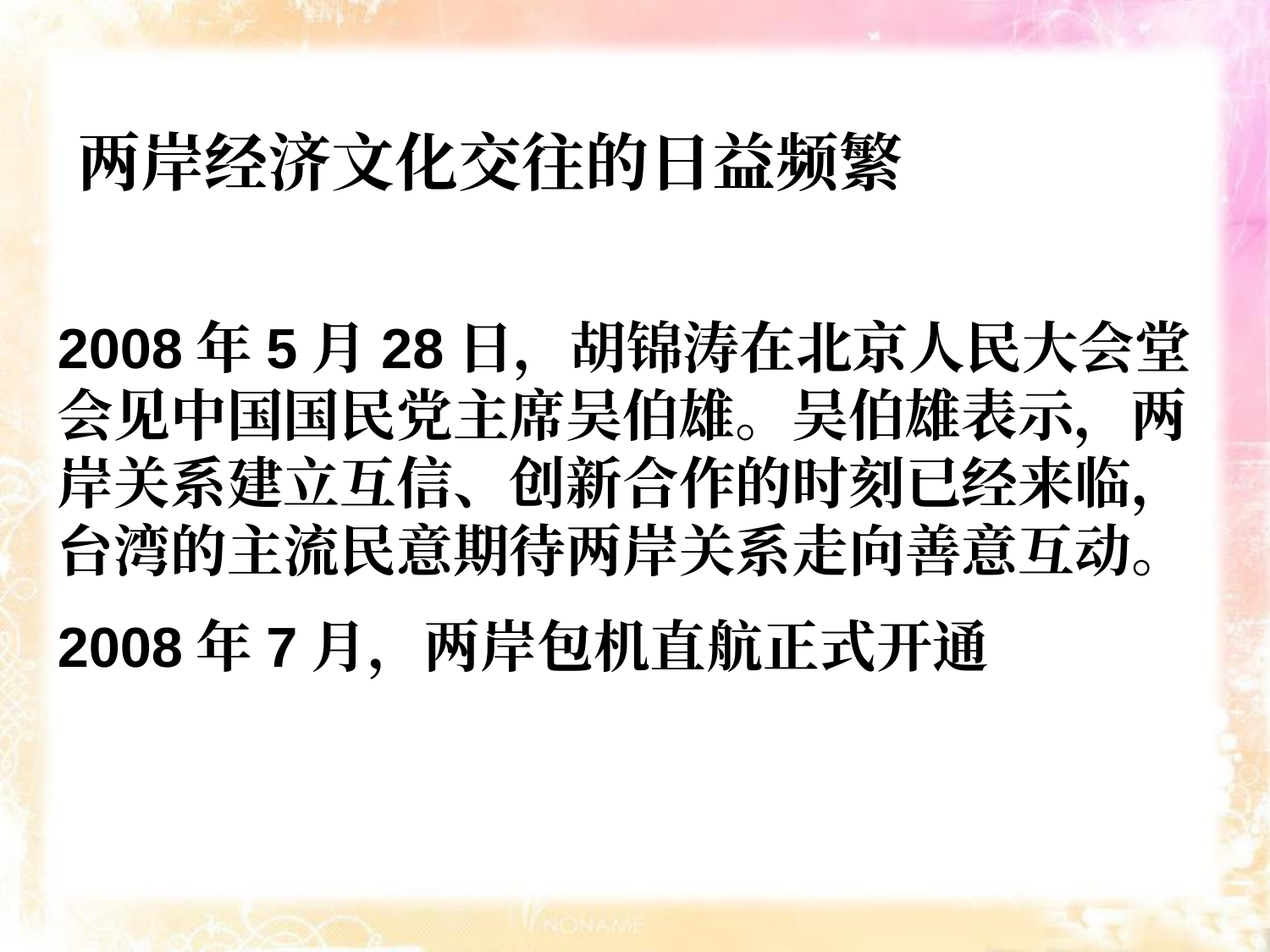

两岸经济文化交往的日益频繁
2008年5月28日，胡锦涛在北京人民大会堂会见中国国民党主席吴伯雄。吴伯雄表示，两岸关系建立互信、创新合作的时刻已经来临，台湾的主流民意期待两岸关系走向善意互动。
2008年7月，两岸包机直航正式开通